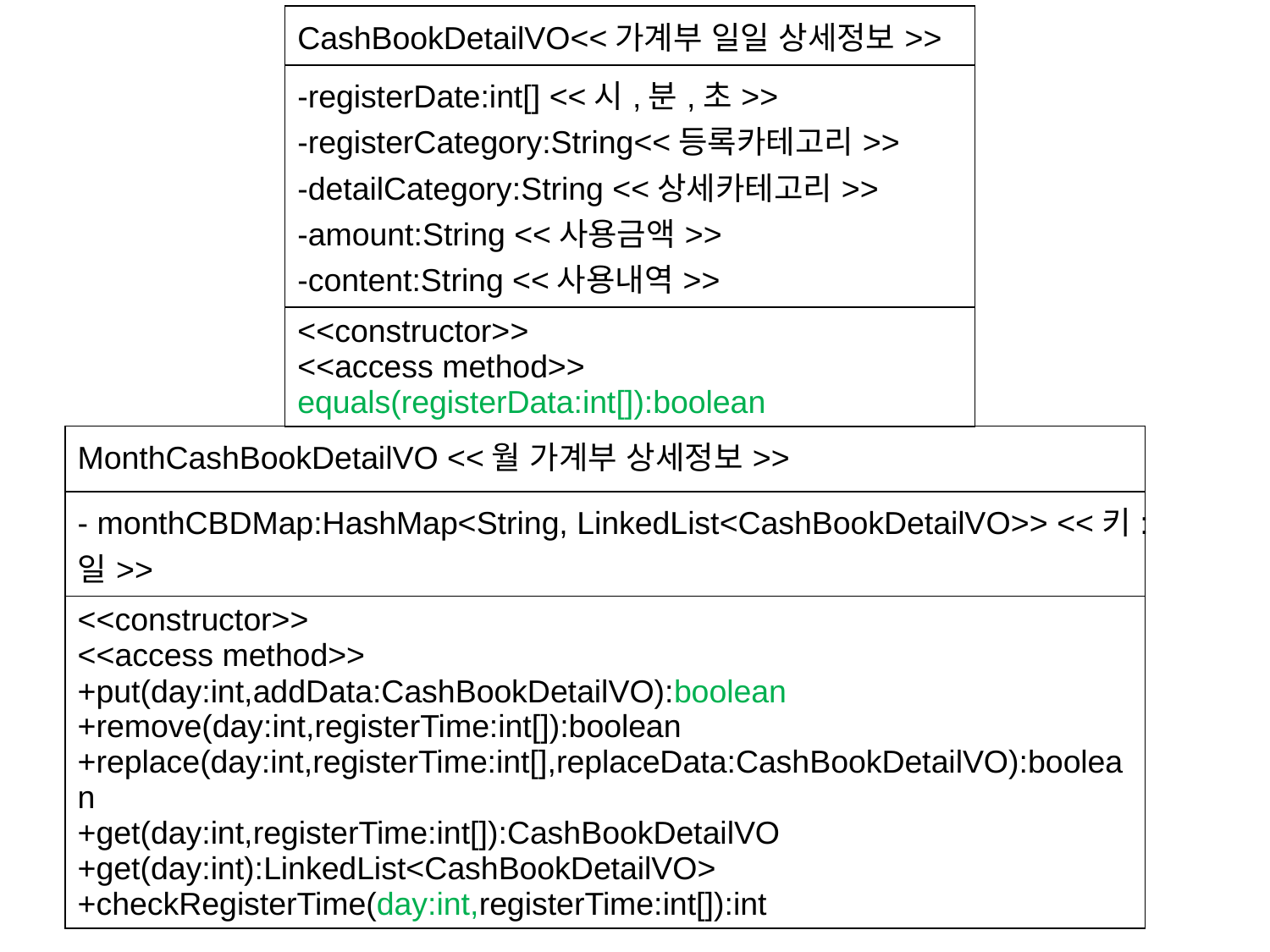

| CashBookDetailVO<<가계부 일일 상세정보>> |
| --- |
| -registerDate:int[] <<시,분,초>> -registerCategory:String<<등록카테고리>> -detailCategory:String <<상세카테고리>> -amount:String <<사용금액>> -content:String <<사용내역>> |
| <<constructor>> <<access method>> equals(registerData:int[]):boolean |
| MonthCashBookDetailVO <<월 가계부 상세정보>> |
| --- |
| - monthCBDMap:HashMap<String, LinkedList<CashBookDetailVO>> <<키:일>> |
| <<constructor>> <<access method>> +put(day:int,addData:CashBookDetailVO):boolean +remove(day:int,registerTime:int[]):boolean +replace(day:int,registerTime:int[],replaceData:CashBookDetailVO):boolean +get(day:int,registerTime:int[]):CashBookDetailVO +get(day:int):LinkedList<CashBookDetailVO> +checkRegisterTime(day:int,registerTime:int[]):int |